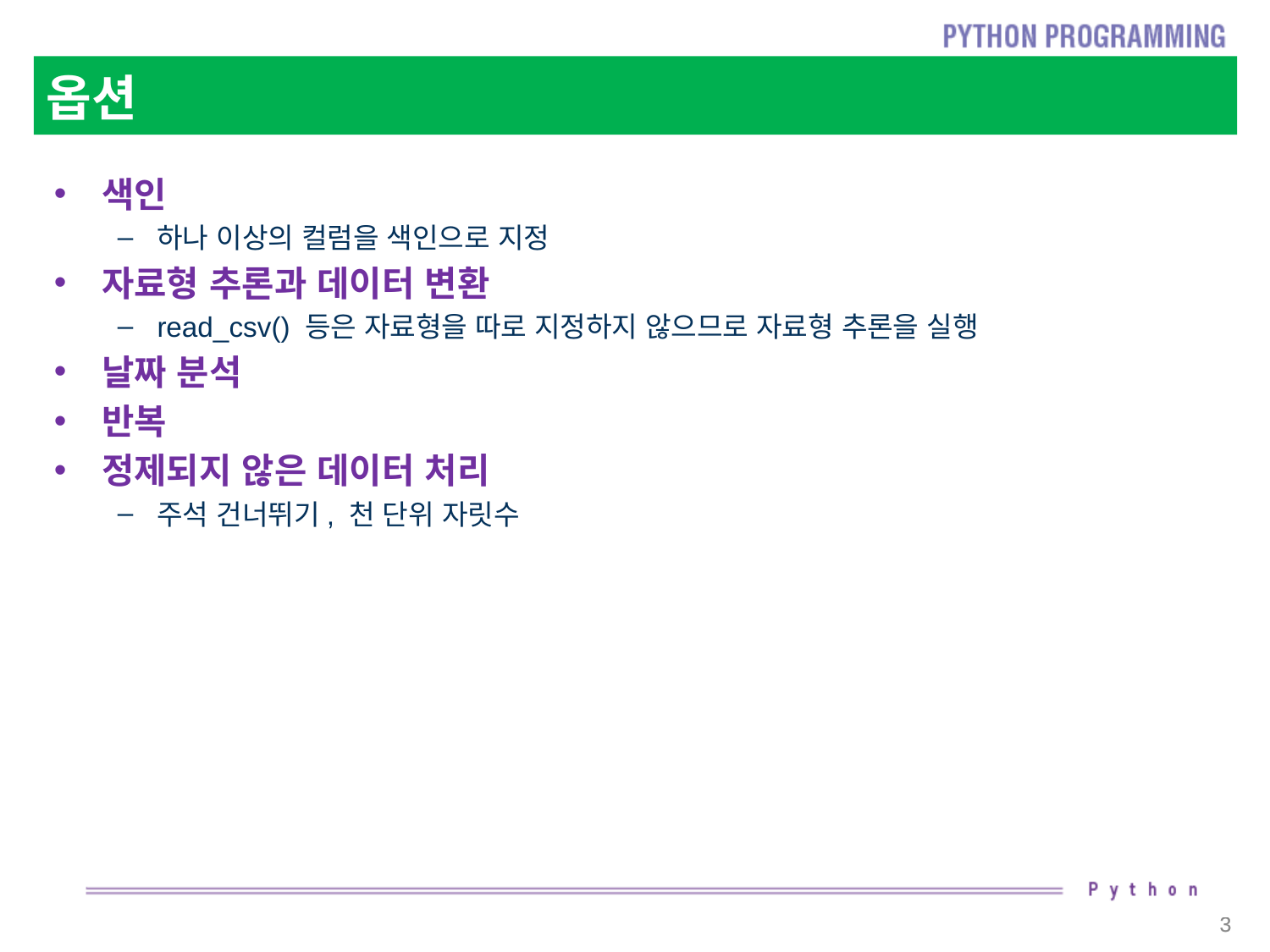

# 옵션
색인
하나 이상의 컬럼을 색인으로 지정
자료형 추론과 데이터 변환
read_csv() 등은 자료형을 따로 지정하지 않으므로 자료형 추론을 실행
날짜 분석
반복
정제되지 않은 데이터 처리
주석 건너뛰기, 천 단위 자릿수

3